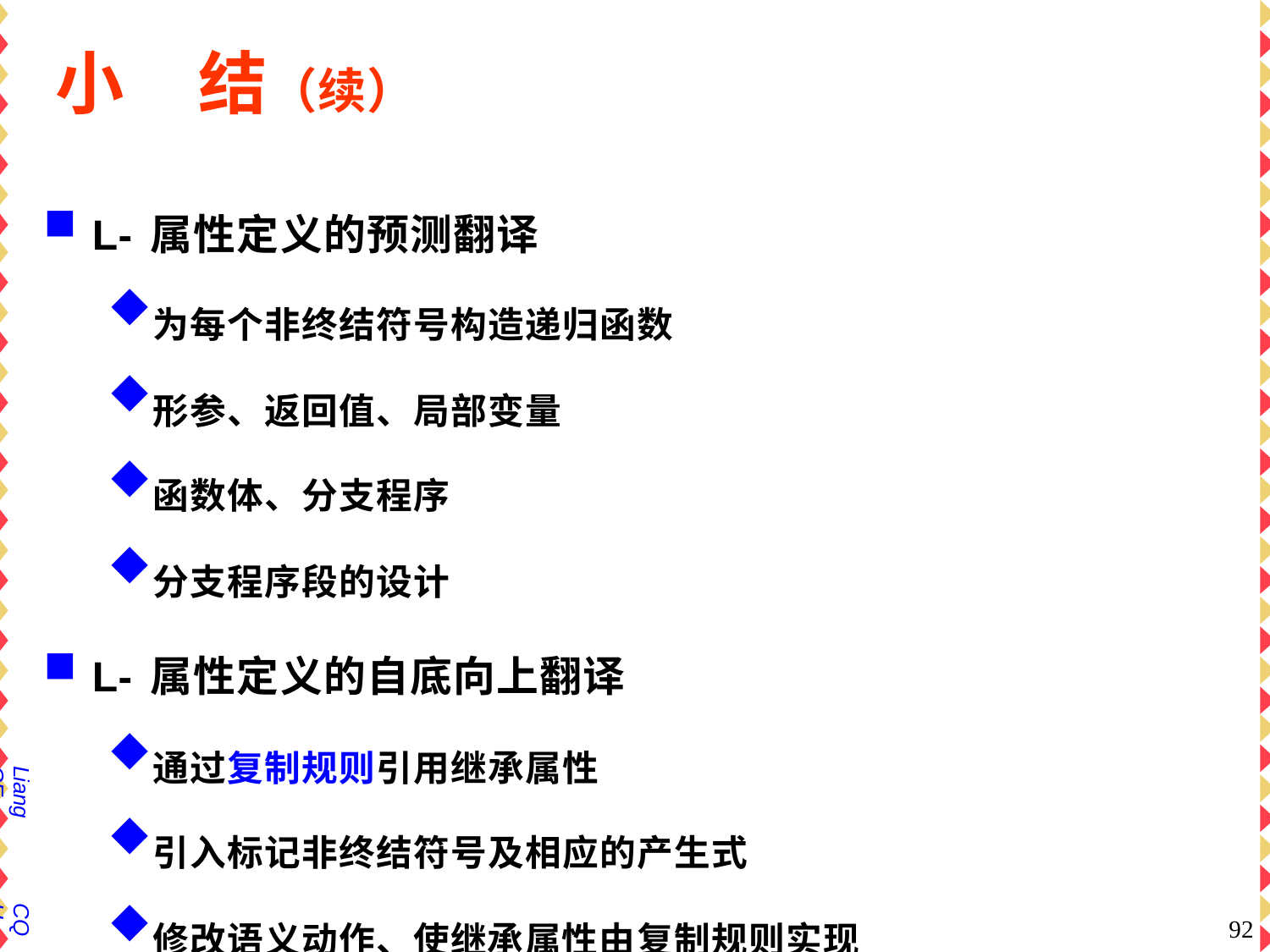

# 小	结（续）
L-属性定义的预测翻译
为每个非终结符号构造递归函数
形参、返回值、局部变量
函数体、分支程序
分支程序段的设计
L-属性定义的自底向上翻译
通过复制规则引用继承属性
引入标记非终结符号及相应的产生式
修改语义动作、使继承属性由复制规则实现
通用的语法制导翻译方法
Liang GE
CQU
92